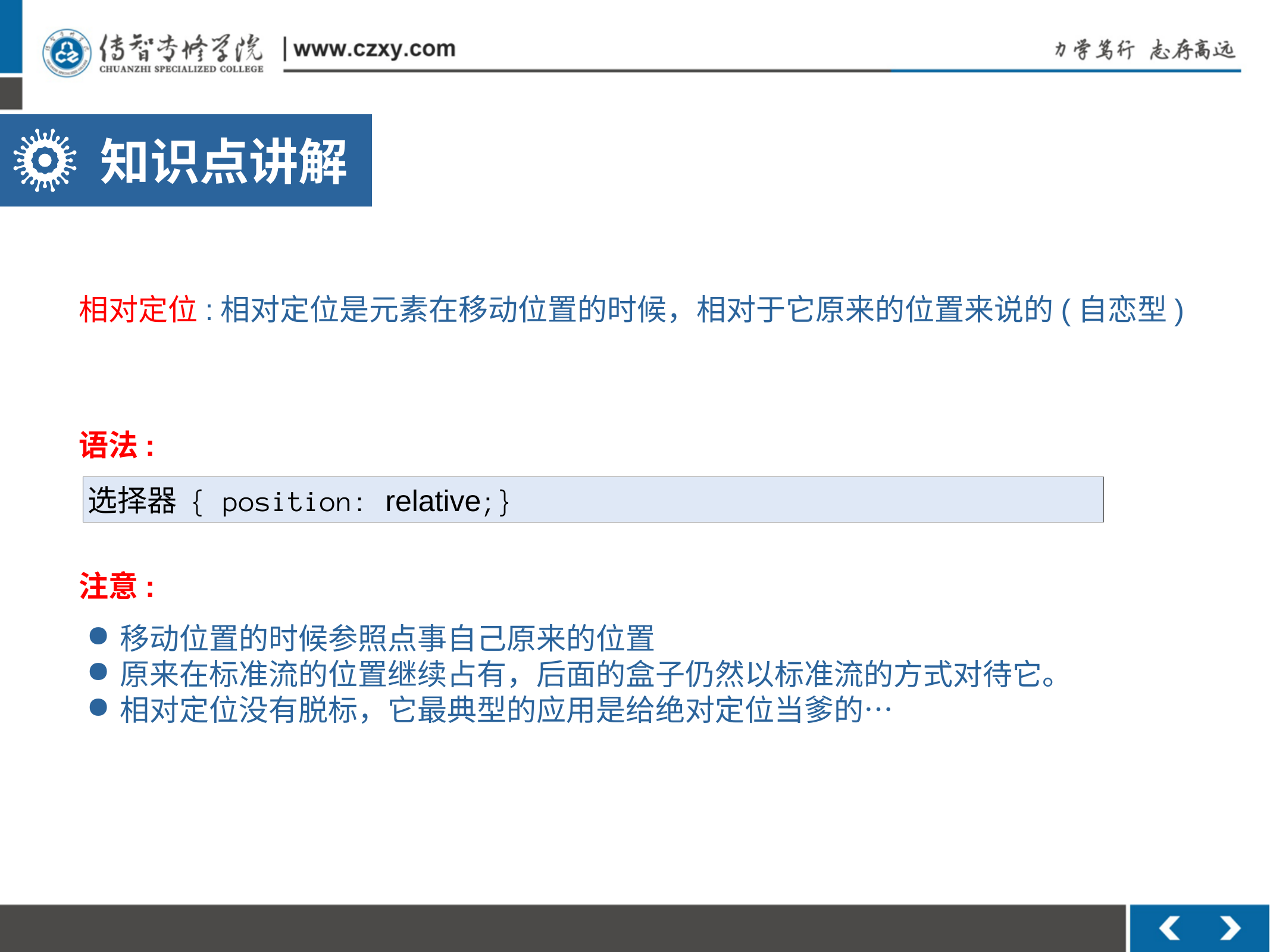

知识点讲解
相对定位:相对定位是元素在移动位置的时候，相对于它原来的位置来说的(自恋型)
语法:
选择器 { position: relative;}
注意:
移动位置的时候参照点事自己原来的位置
原来在标准流的位置继续占有，后面的盒子仍然以标准流的方式对待它。
相对定位没有脱标，它最典型的应用是给绝对定位当爹的…